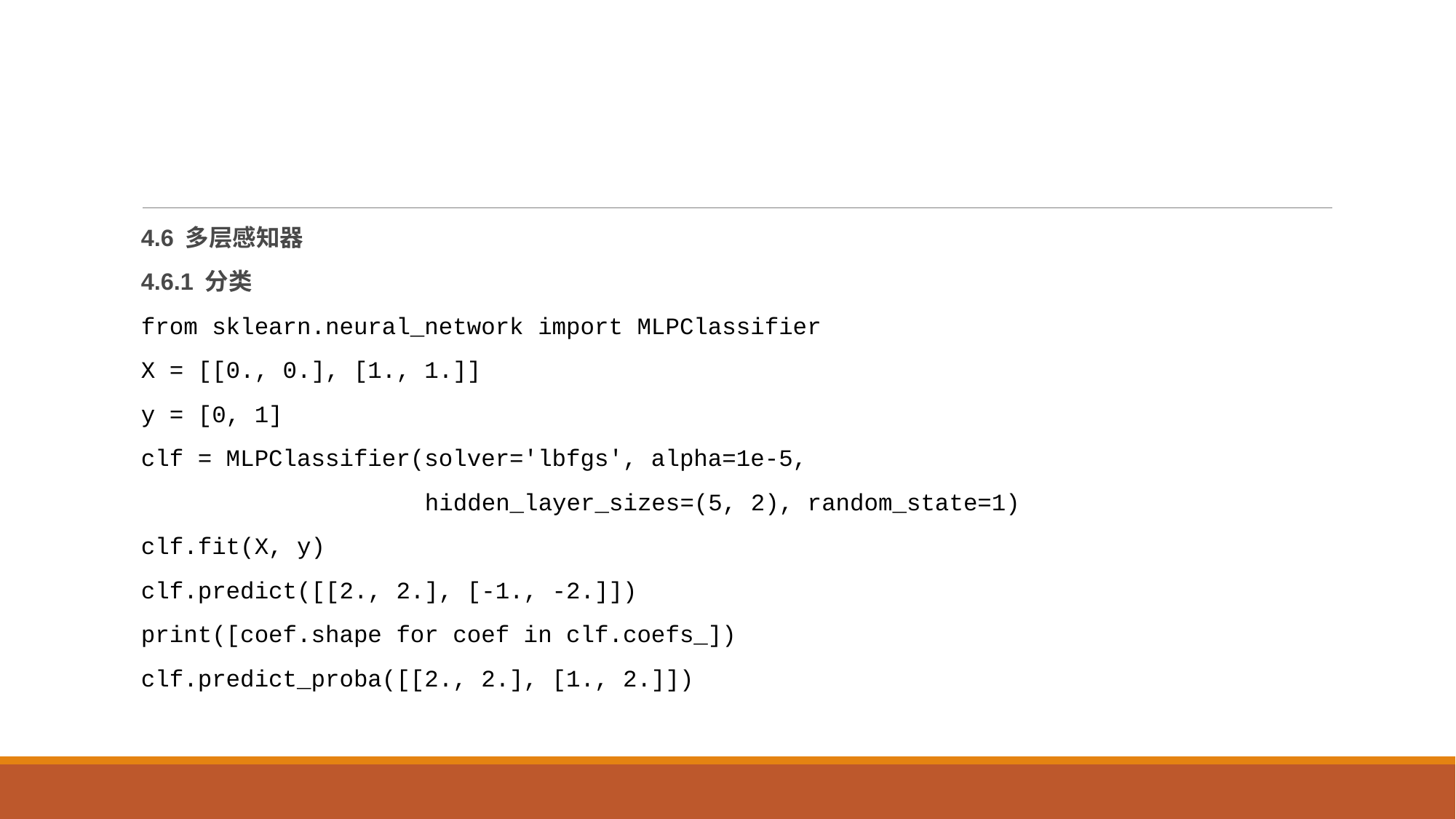

#
4.6 多层感知器
4.6.1 分类
from sklearn.neural_network import MLPClassifier
X = [[0., 0.], [1., 1.]]
y = [0, 1]
clf = MLPClassifier(solver='lbfgs', alpha=1e-5,
                    hidden_layer_sizes=(5, 2), random_state=1)
clf.fit(X, y)
clf.predict([[2., 2.], [-1., -2.]])
print([coef.shape for coef in clf.coefs_])
clf.predict_proba([[2., 2.], [1., 2.]])